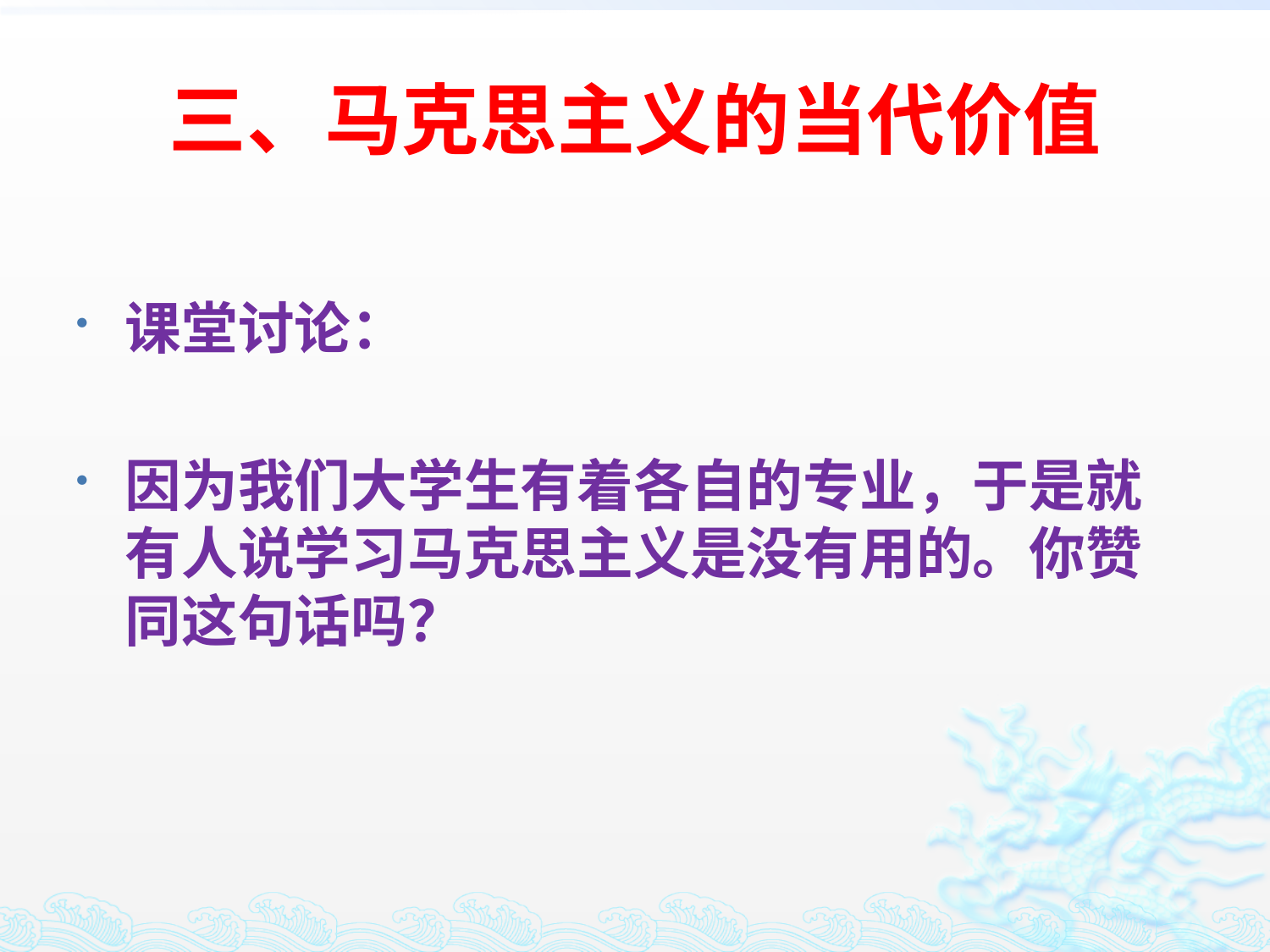

# 三、马克思主义的当代价值
课堂讨论：

因为我们大学生有着各自的专业，于是就有人说学习马克思主义是没有用的。你赞同这句话吗？